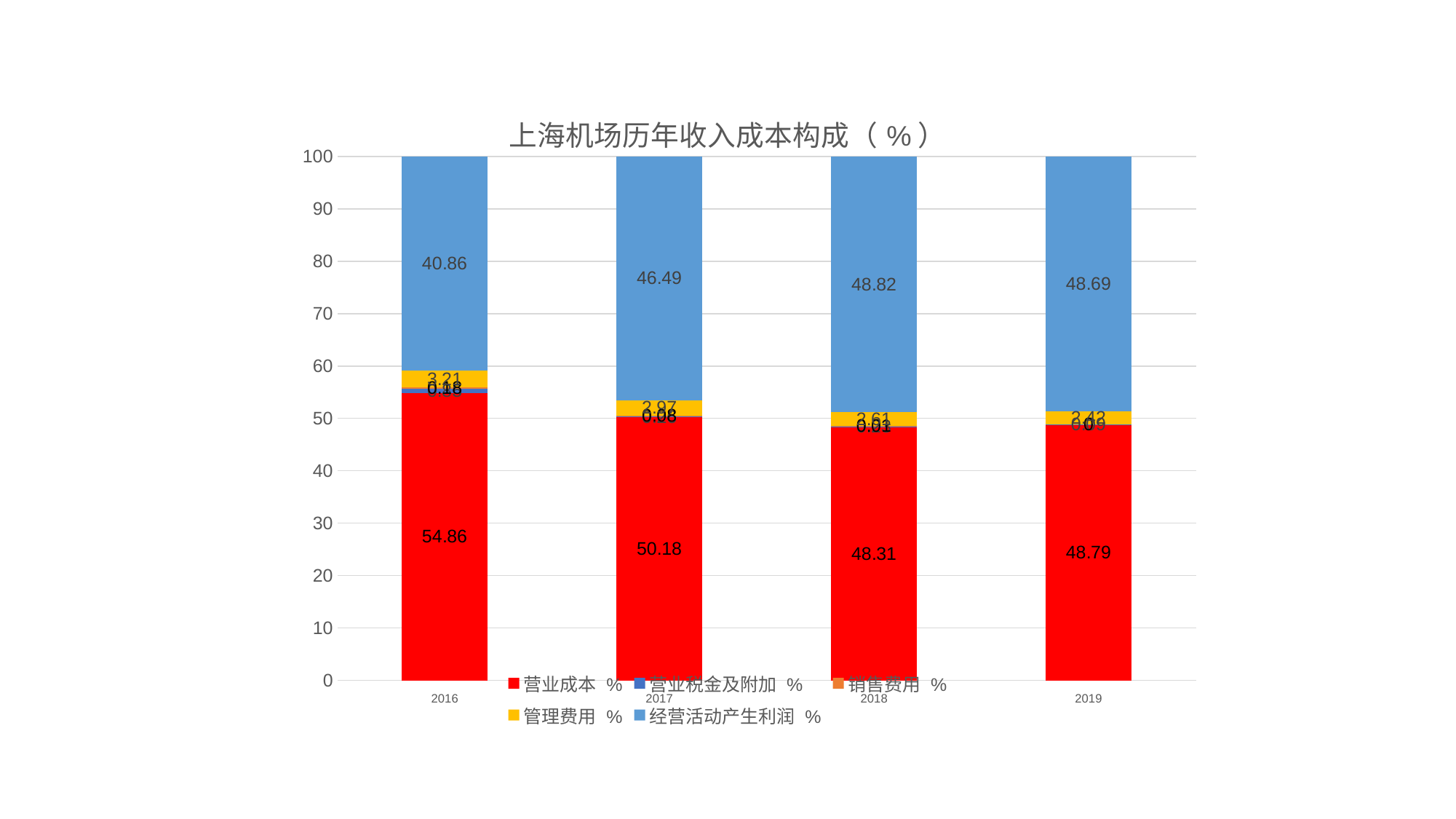

### Chart: 上海机场历年收入成本构成（%）

| Category | 营业成本 % | 营业税金及附加 % | 销售费用 % | 管理费用 % | 经营活动产生利润 % |
|---|---|---|---|---|---|
| 2016 | 54.86 | 0.85 | 0.18 | 3.21 | 40.86 |
| 2017 | 50.18 | 0.26 | 0.08 | 2.97 | 46.49 |
| 2018 | 48.31 | 0.23 | 0.01 | 2.61 | 48.82 |
| 2019 | 48.79 | 0.09 | 0.0 | 2.42 | 48.69 |